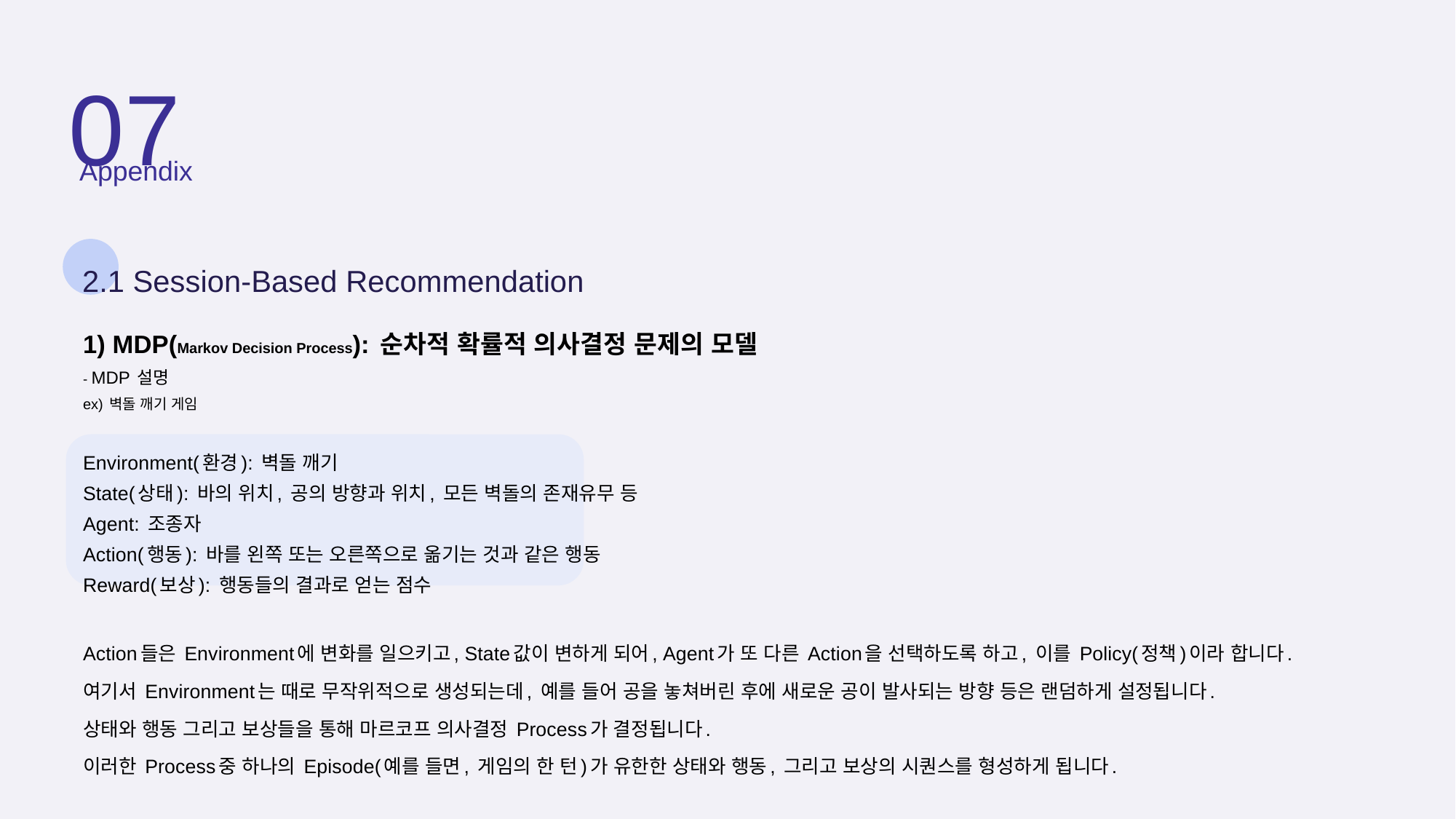

07
 Appendix
2.1 Session-Based Recommendation

1) MDP(Markov Decision Process): 순차적 확률적 의사결정 문제의 모델
- MDP 설명
ex) 벽돌 깨기 게임

Environment(환경): 벽돌 깨기
State(상태): 바의 위치, 공의 방향과 위치, 모든 벽돌의 존재유무 등
Agent: 조종자
Action(행동): 바를 왼쪽 또는 오른쪽으로 옮기는 것과 같은 행동
Reward(보상): 행동들의 결과로 얻는 점수

Action들은 Environment에 변화를 일으키고, State값이 변하게 되어, Agent가 또 다른 Action을 선택하도록 하고, 이를 Policy(정책)이라 합니다.
여기서 Environment는 때로 무작위적으로 생성되는데, 예를 들어 공을 놓쳐버린 후에 새로운 공이 발사되는 방향 등은 랜덤하게 설정됩니다.
상태와 행동 그리고 보상들을 통해 마르코프 의사결정 Process가 결정됩니다.
이러한 Process중 하나의 Episode(예를 들면, 게임의 한 턴)가 유한한 상태와 행동, 그리고 보상의 시퀀스를 형성하게 됩니다.